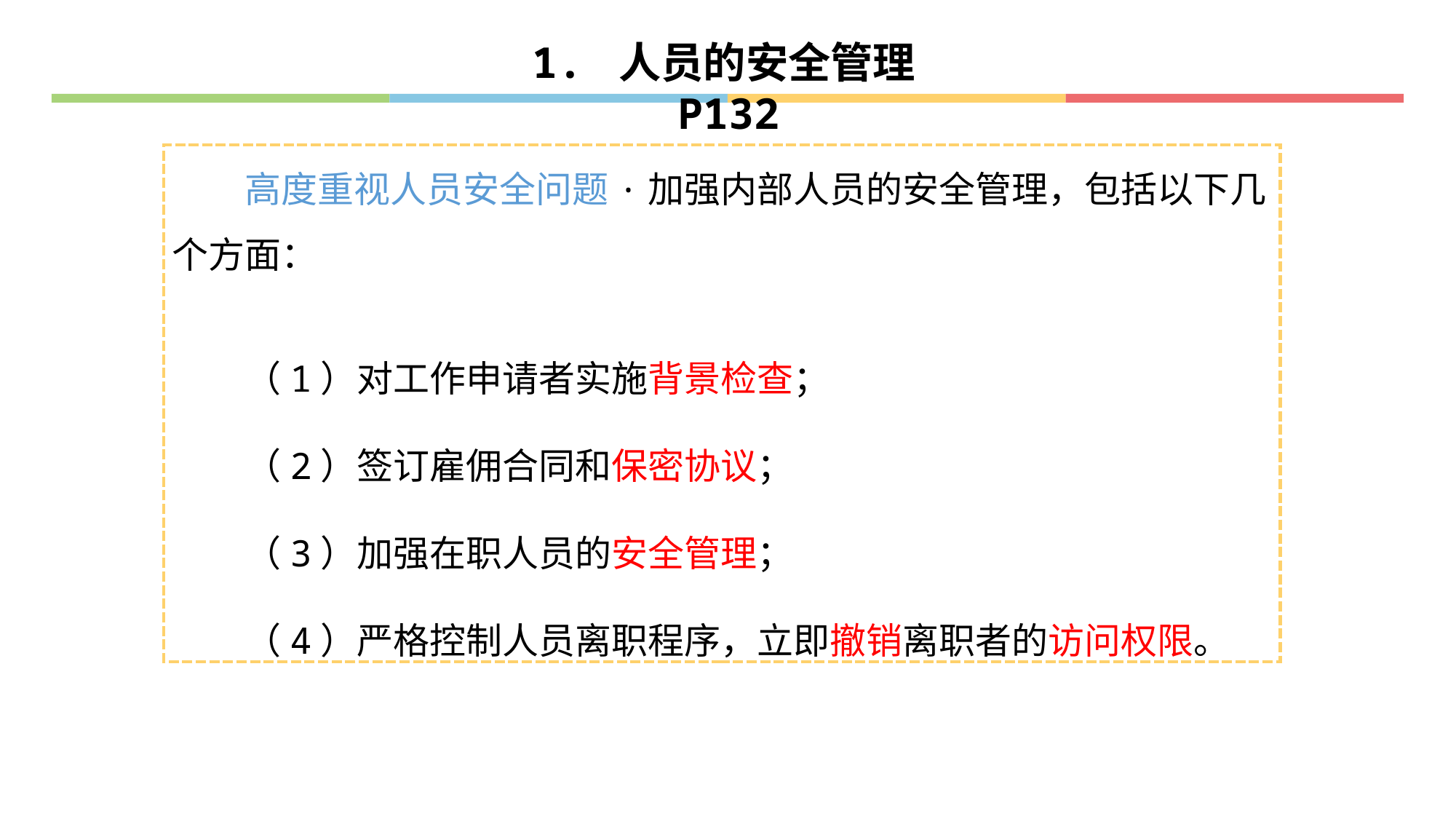

1. 人员的安全管理  P132
　　高度重视人员安全问题·加强内部人员的安全管理，包括以下几个方面：

　　（1）对工作申请者实施背景检查；
　　（2）签订雇佣合同和保密协议；
　　（3）加强在职人员的安全管理；
　　（4）严格控制人员离职程序，立即撤销离职者的访问权限。